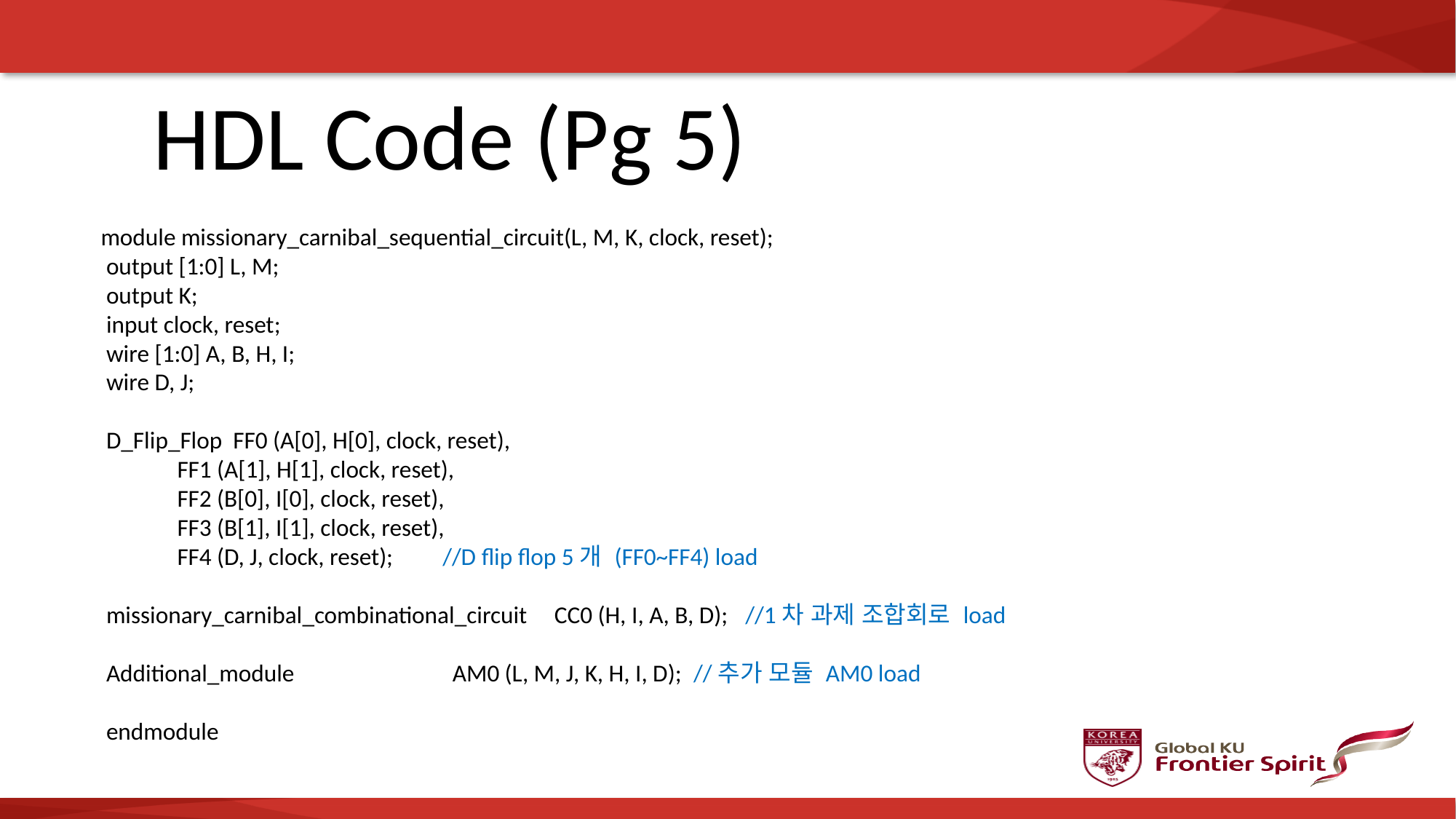

HDL Code (Pg 5)
module missionary_carnibal_sequential_circuit(L, M, K, clock, reset);
 output [1:0] L, M;
 output K;
 input clock, reset;
 wire [1:0] A, B, H, I;
 wire D, J;

 D_Flip_Flop  FF0 (A[0], H[0], clock, reset),
              FF1 (A[1], H[1], clock, reset),
              FF2 (B[0], I[0], clock, reset),
              FF3 (B[1], I[1], clock, reset),
              FF4 (D, J, clock, reset);         //D flip flop 5개 (FF0~FF4) load

 missionary_carnibal_combinational_circuit     CC0 (H, I, A, B, D);   //1차 과제 조합회로 load

 Additional_module                             AM0 (L, M, J, K, H, I, D);  //추가 모듈 AM0 load

 endmodule